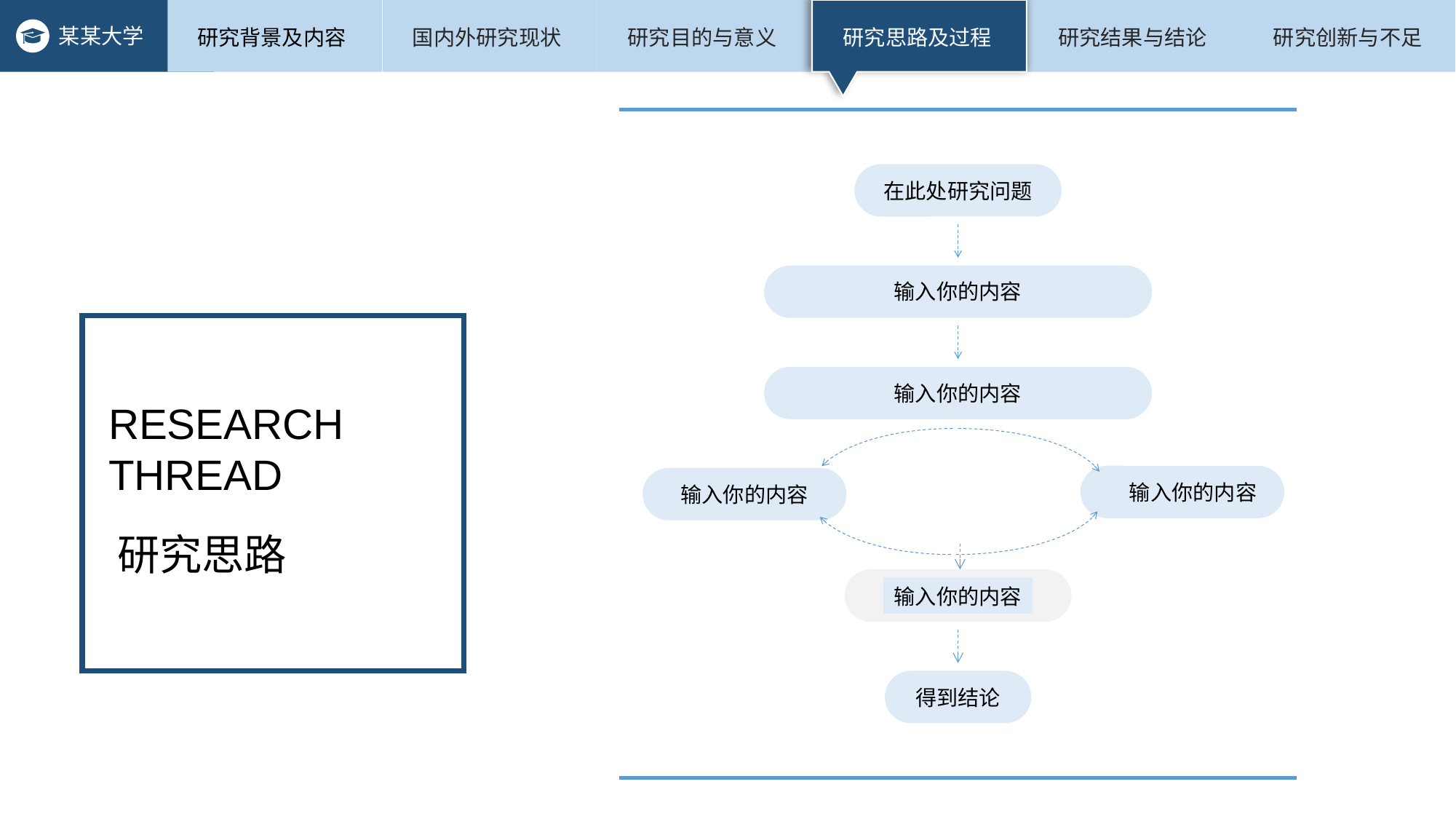

在此处研究问题

输入你的内容

输入你的内容

输入你的内容
输入你的内容

输入你的内容

得到结论

RESEARCH
THREAD

研究思路